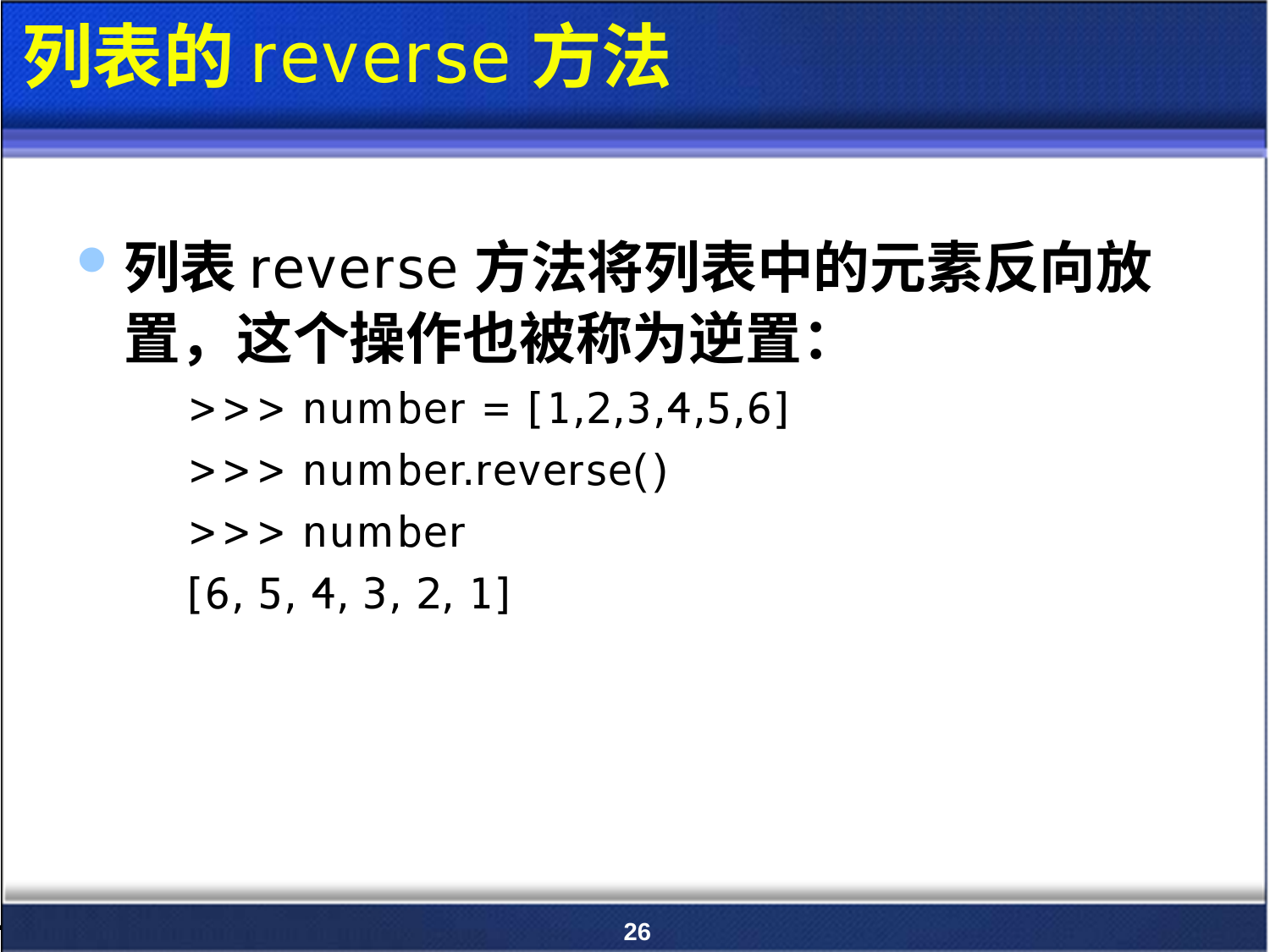

# 列表的reverse方法
列表reverse方法将列表中的元素反向放置，这个操作也被称为逆置：
>>> number = [1,2,3,4,5,6]
>>> number.reverse()
>>> number
[6, 5, 4, 3, 2, 1]

26